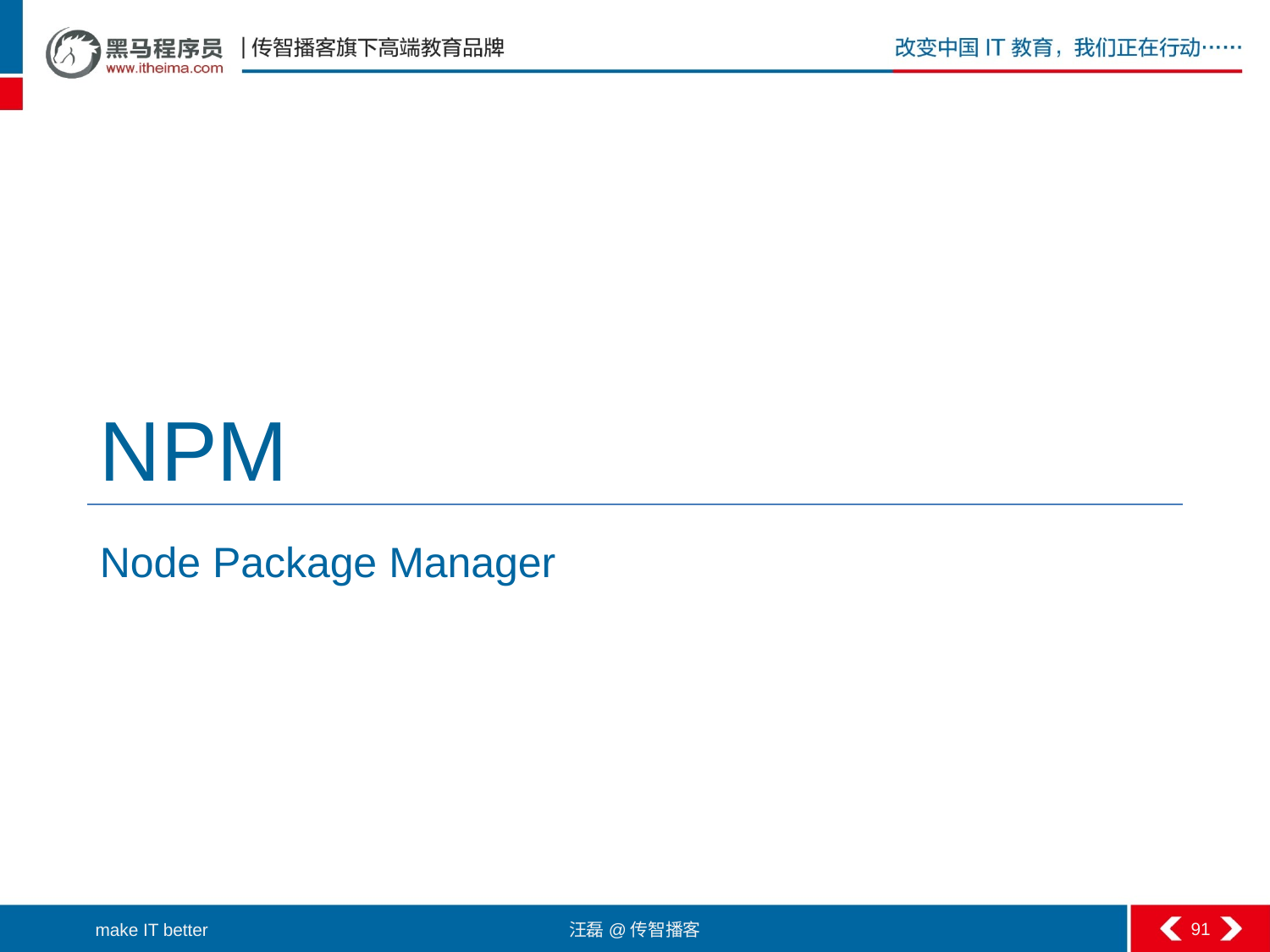

# NPM
Node Package Manager
91
汪磊@传智播客
make IT better